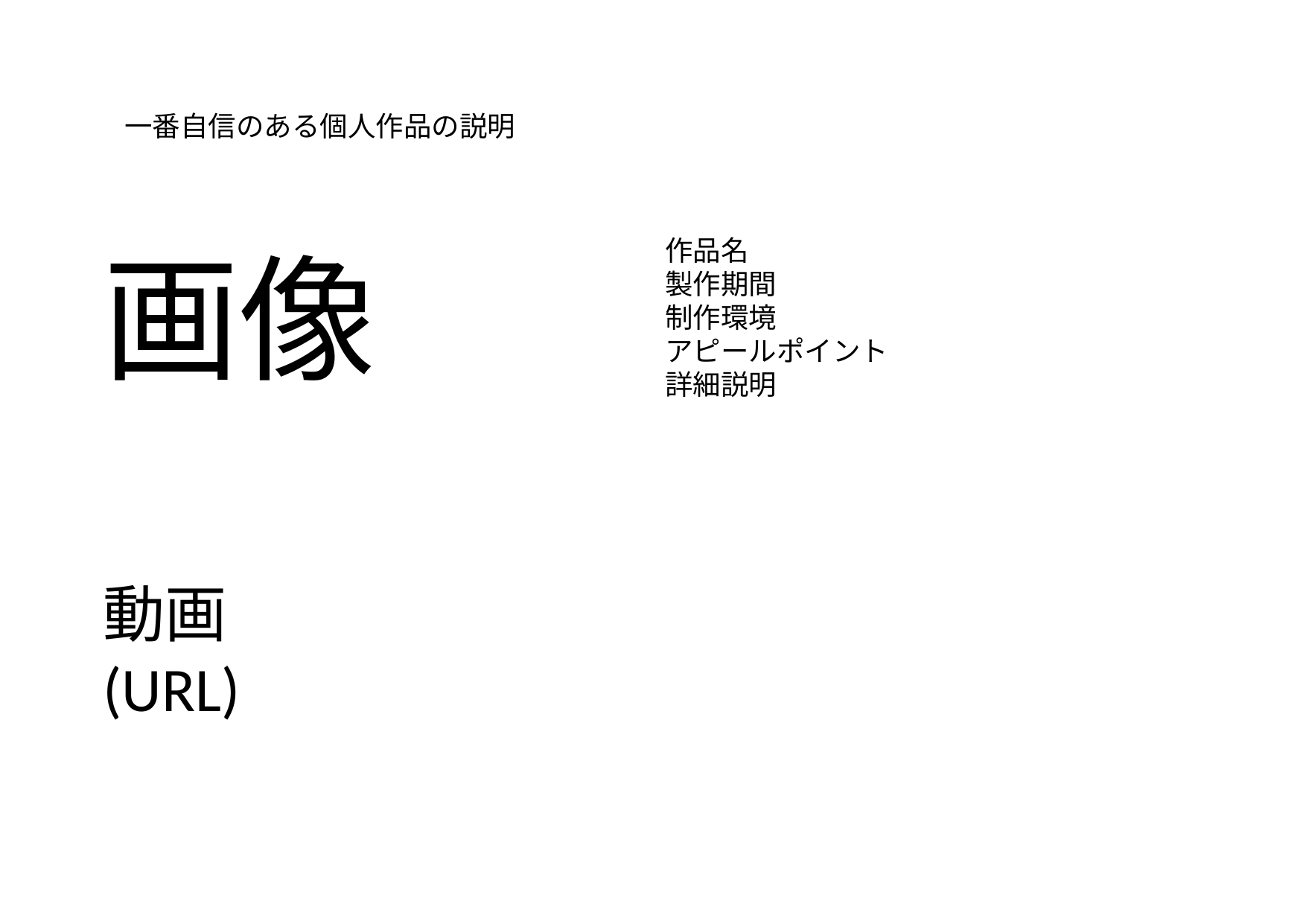

一番自信のある個人作品の説明
画像
作品名
製作期間
制作環境
アピールポイント
詳細説明
動画
(URL)